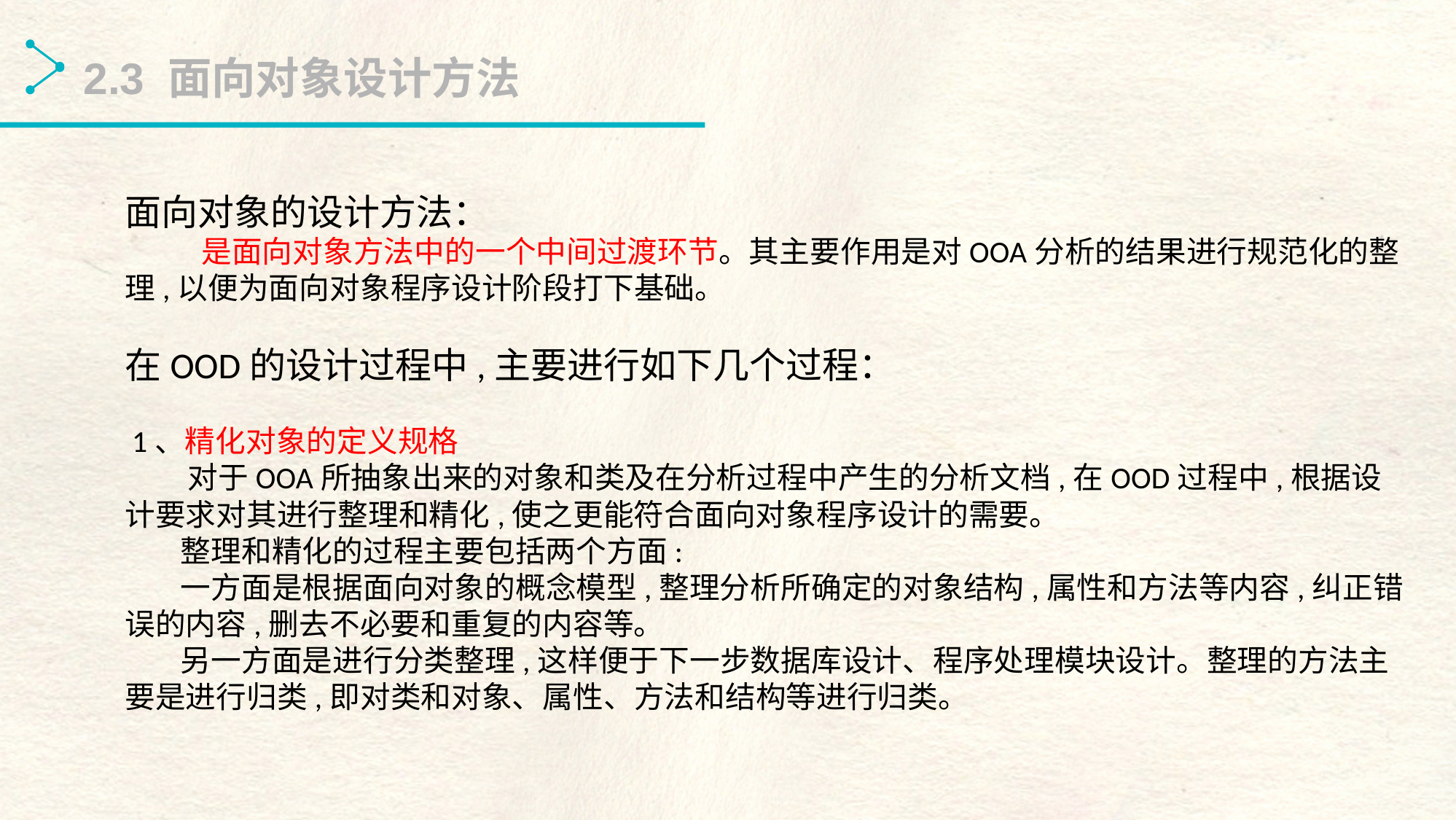

2.3 面向对象设计方法

面向对象的设计方法：
          是面向对象方法中的一个中间过渡环节。其主要作用是对OOA分析的结果进行规范化的整理,以便为面向对象程序设计阶段打下基础。

在OOD的设计过程中,主要进行如下几个过程：

 1、精化对象的定义规格
        对于OOA所抽象出来的对象和类及在分析过程中产生的分析文档,在OOD过程中,根据设计要求对其进行整理和精化,使之更能符合面向对象程序设计的需要。
       整理和精化的过程主要包括两个方面:
       一方面是根据面向对象的概念模型,整理分析所确定的对象结构,属性和方法等内容,纠正错误的内容,删去不必要和重复的内容等。
       另一方面是进行分类整理,这样便于下一步数据库设计、程序处理模块设计。整理的方法主要是进行归类,即对类和对象、属性、方法和结构等进行归类。